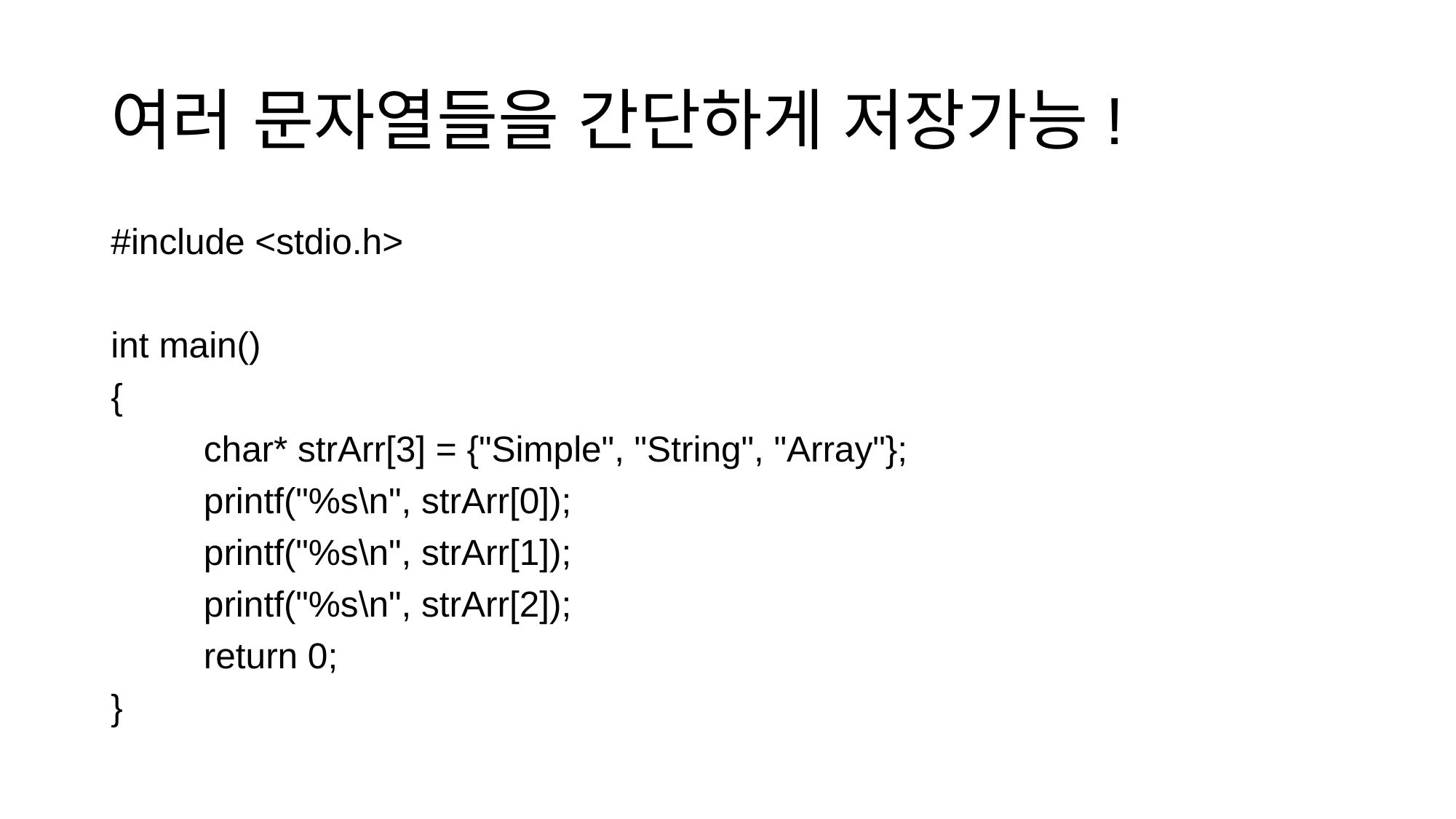

# 여러 문자열들을 간단하게 저장가능!
#include <stdio.h>

int main()
{
	char* strArr[3] = {"Simple", "String", "Array"};
	printf("%s\n", strArr[0]);
	printf("%s\n", strArr[1]);
	printf("%s\n", strArr[2]);
	return 0;
}